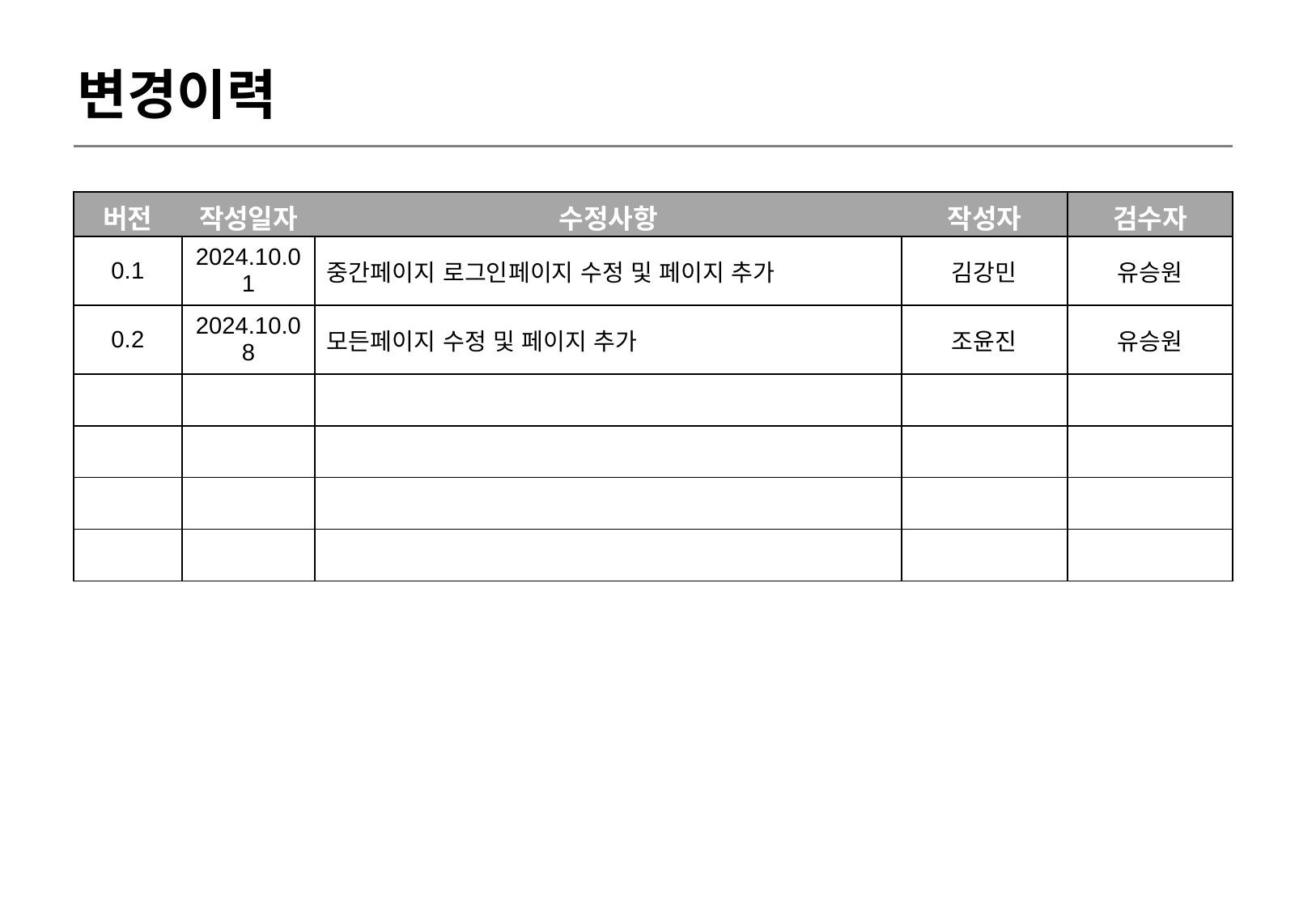

변경이력
| 버전 | 작성일자 | 수정사항 | 작성자 | 검수자 |
| --- | --- | --- | --- | --- |
| 0.1 | 2024.10.01 | 중간페이지 로그인페이지 수정 및 페이지 추가 | 김강민 | 유승원 |
| 0.2 | 2024.10.08 | 모든페이지 수정 및 페이지 추가 | 조윤진 | 유승원 |
|  |  |  |  |  |
|  |  |  |  |  |
|  |  |  |  |  |
|  |  |  |  |  |